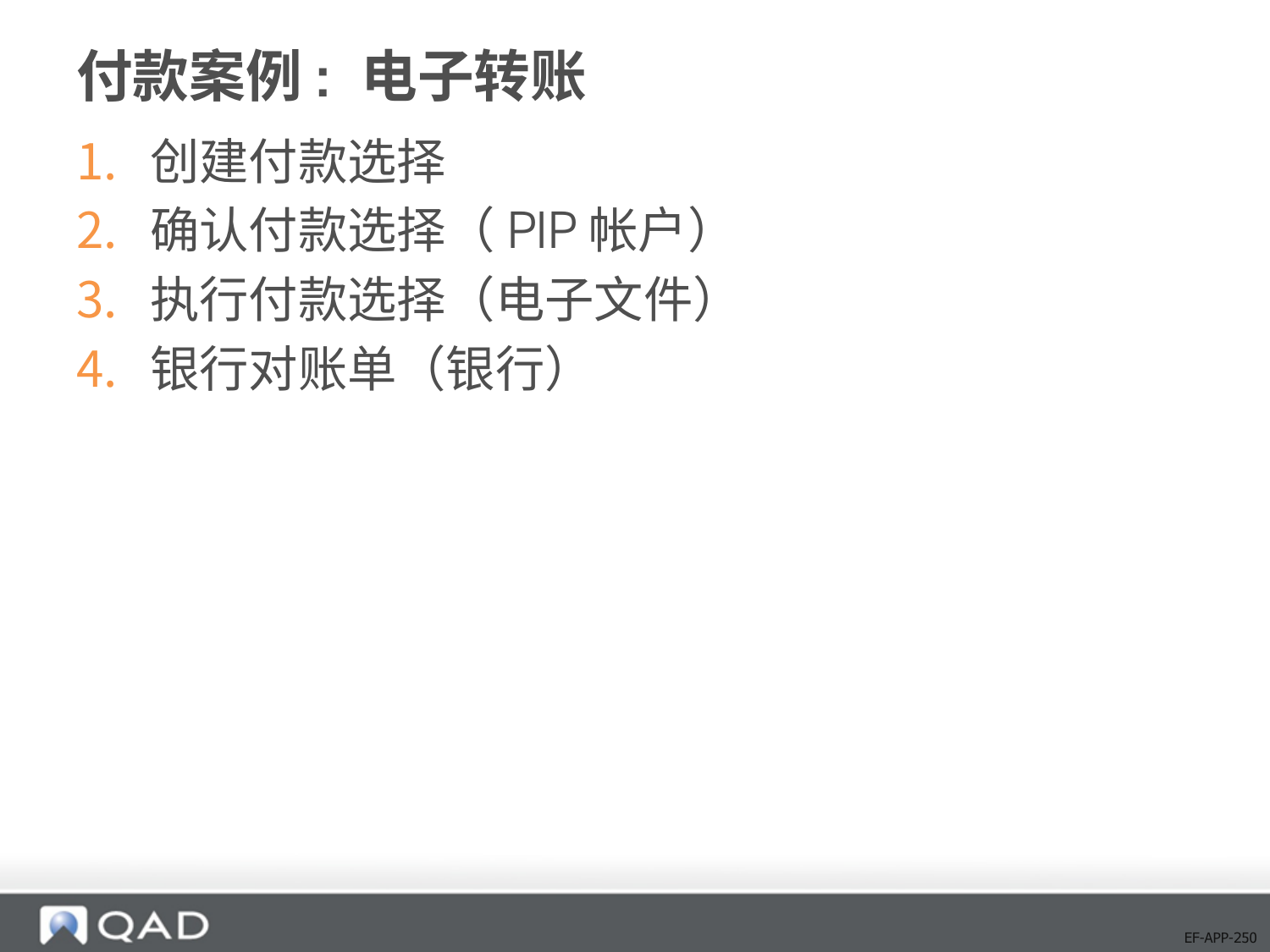

# 付款案例: 电子转账
创建付款选择
确认付款选择（PIP帐户）
执行付款选择（电子文件）
银行对账单（银行）
EF-APP-250